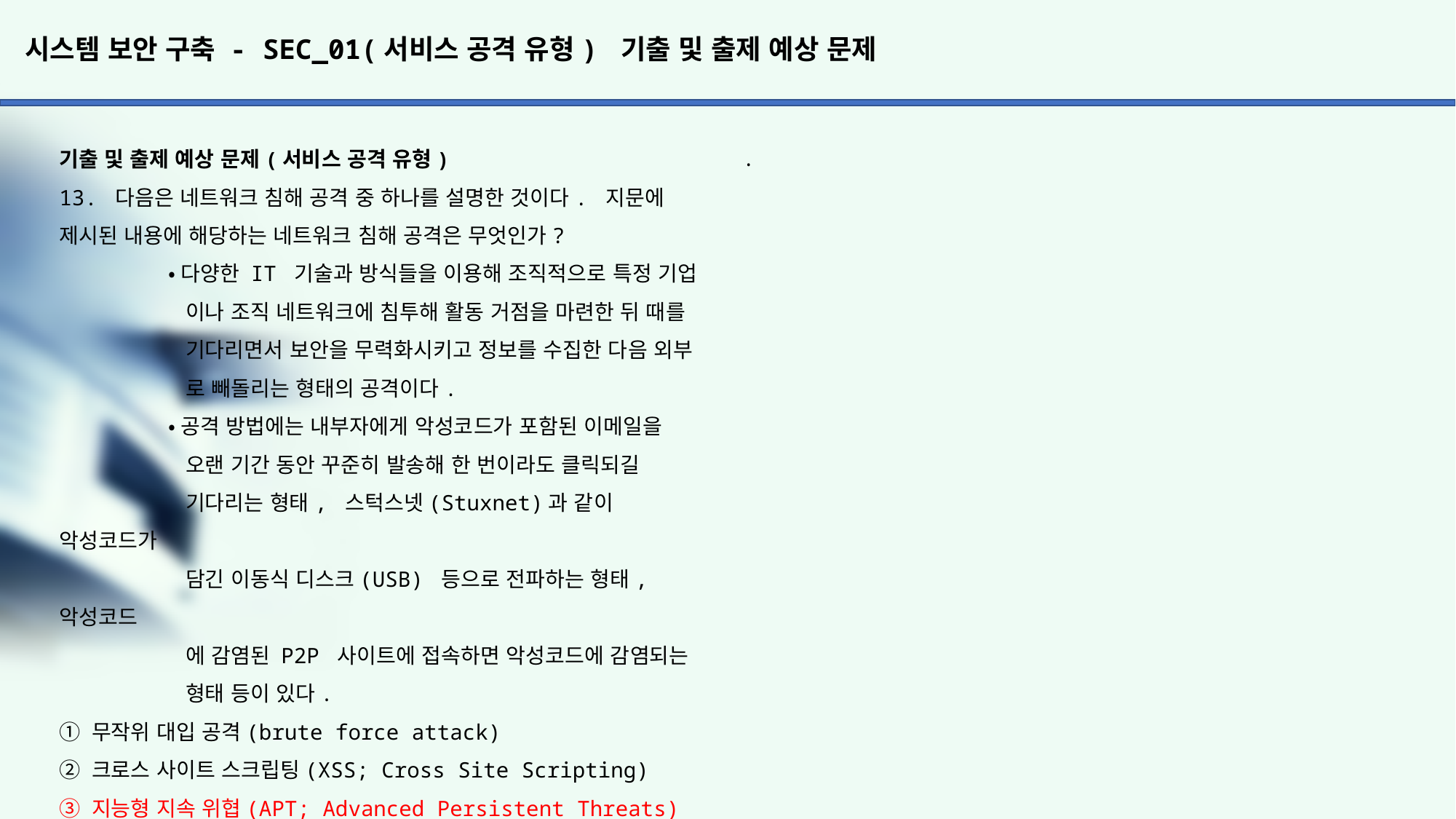

# 시스템 보안 구축 - SEC_01(서비스 공격 유형) 기출 및 출제 예상 문제
.
기출 및 출제 예상 문제(서비스 공격 유형)
13. 다음은 네트워크 침해 공격 중 하나를 설명한 것이다. 지문에
제시된 내용에 해당하는 네트워크 침해 공격은 무엇인가?
	•다양한 IT 기술과 방식들을 이용해 조직적으로 특정 기업
	  이나 조직 네트워크에 침투해 활동 거점을 마련한 뒤 때를
	  기다리면서 보안을 무력화시키고 정보를 수집한 다음 외부
	  로 빼돌리는 형태의 공격이다.
	•공격 방법에는 내부자에게 악성코드가 포함된 이메일을
	  오랜 기간 동안 꾸준히 발송해 한 번이라도 클릭되길
	  기다리는 형태, 스턱스넷(Stuxnet)과 같이 악성코드가
	  담긴 이동식 디스크(USB) 등으로 전파하는 형태, 악성코드
	  에 감염된 P2P 사이트에 접속하면 악성코드에 감염되는
	  형태 등이 있다.
① 무작위 대입 공격(brute force attack)
② 크로스 사이트 스크립팅(XSS; Cross Site Scripting)
③ 지능형 지속 위협(APT; Advanced Persistent Threats)
④ 스피어 피싱(Spear Phishing)
지능형 지속 위협(APT; Advanced Persistent Threats)
•다양한 IT 기술과 방식들을 이용해 조직적으로 특정 기업이나 조직 네트워크에 침투해 활동 거점을 마련한 뒤 때를 기다리면서 보안을 무력화시키고 정보를 수집한 다음 외부로 빼돌리는 형태의 공격이다.
•공격 방법에는 내부자에게 악성코드가 포함된 이메일을 오랜 기간 동안 꾸준히 발송해 한 번이라도 클릭되길 기다리는 형태, 스턱스넷(Stuxnet)과 같이 악성코드가 담긴 이동식 디스크(USB) 등으로 전파하는 형태, 악성코드에 감염된 P2P 사이트에 접속하면 악성코드에 감염되는 형태 등이 있다.
스피어 피싱(Spear Phishing)
사회 공학의 한 기법으로, 특정 대상을 선정한 후 그 대상에게 일반적인 이메일로 위장한 메일을 지속적으로 발송하여 발송 메일
의 본문 링크나 첨부된 파일을 클릭하도록 유도해서 사용자의 개인 정보를 탈취하는 공격 기법이다.
14. 다음 내용이 설명하는 것은?
	개인과 기업, 국가적으로 큰 위협이 되고 있는 주요 사이버
	범죄 중 하나로, Snake, Darkside 등 시스템을 잠그거나
	데이터를 암호화해 사용할 수 없도록 하고 이를 인질로 금전
	을 요구하는 데 사용되는 악성 프로그램
① Format String		② Ransomware
③ Buffer Overflow		④ Adware